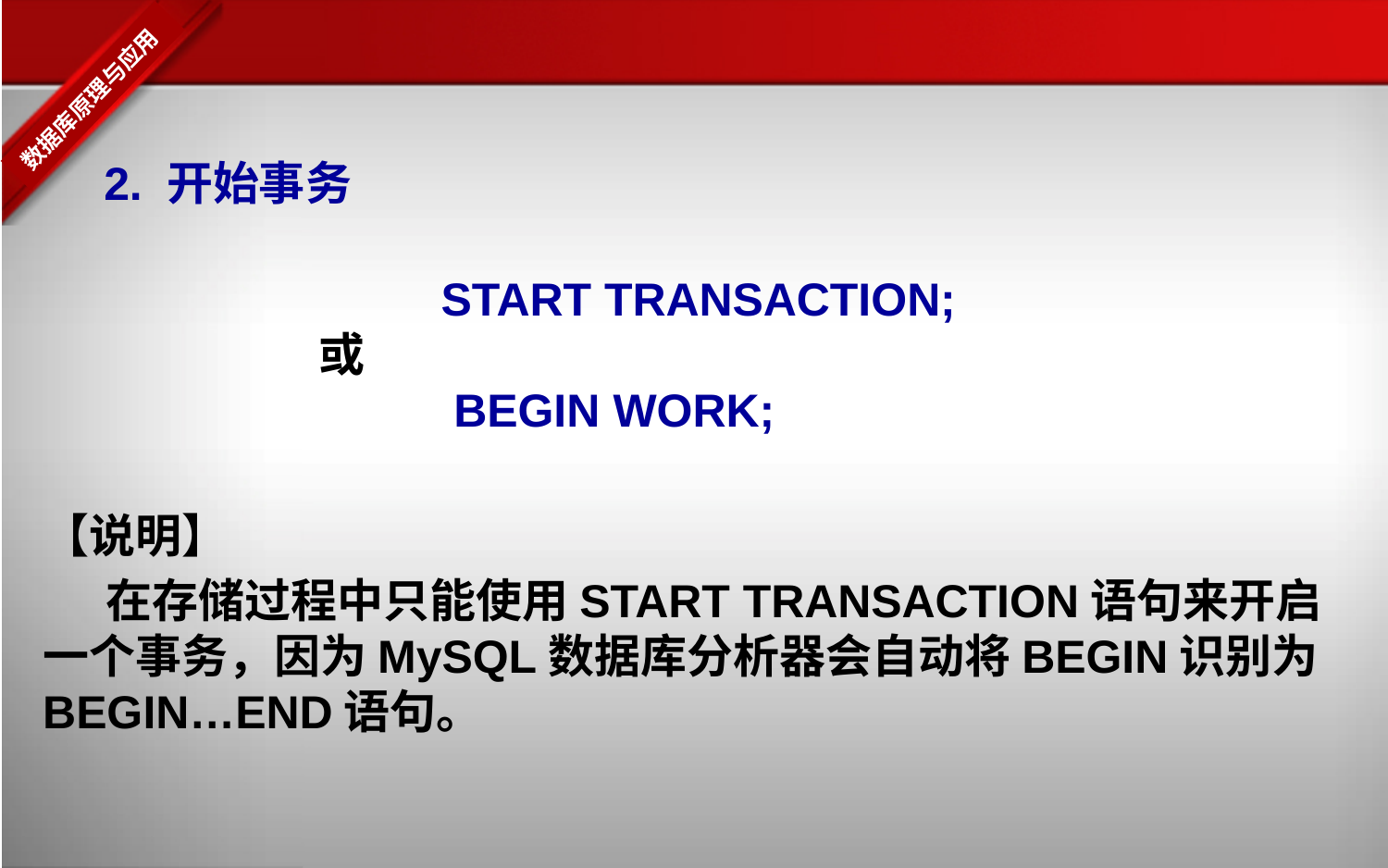

2. 开始事务
START TRANSACTION;
                           或
                                 BEGIN WORK;
【说明】
     在存储过程中只能使用START TRANSACTION语句来开启一个事务，因为MySQL数据库分析器会自动将BEGIN识别为BEGIN…END语句。